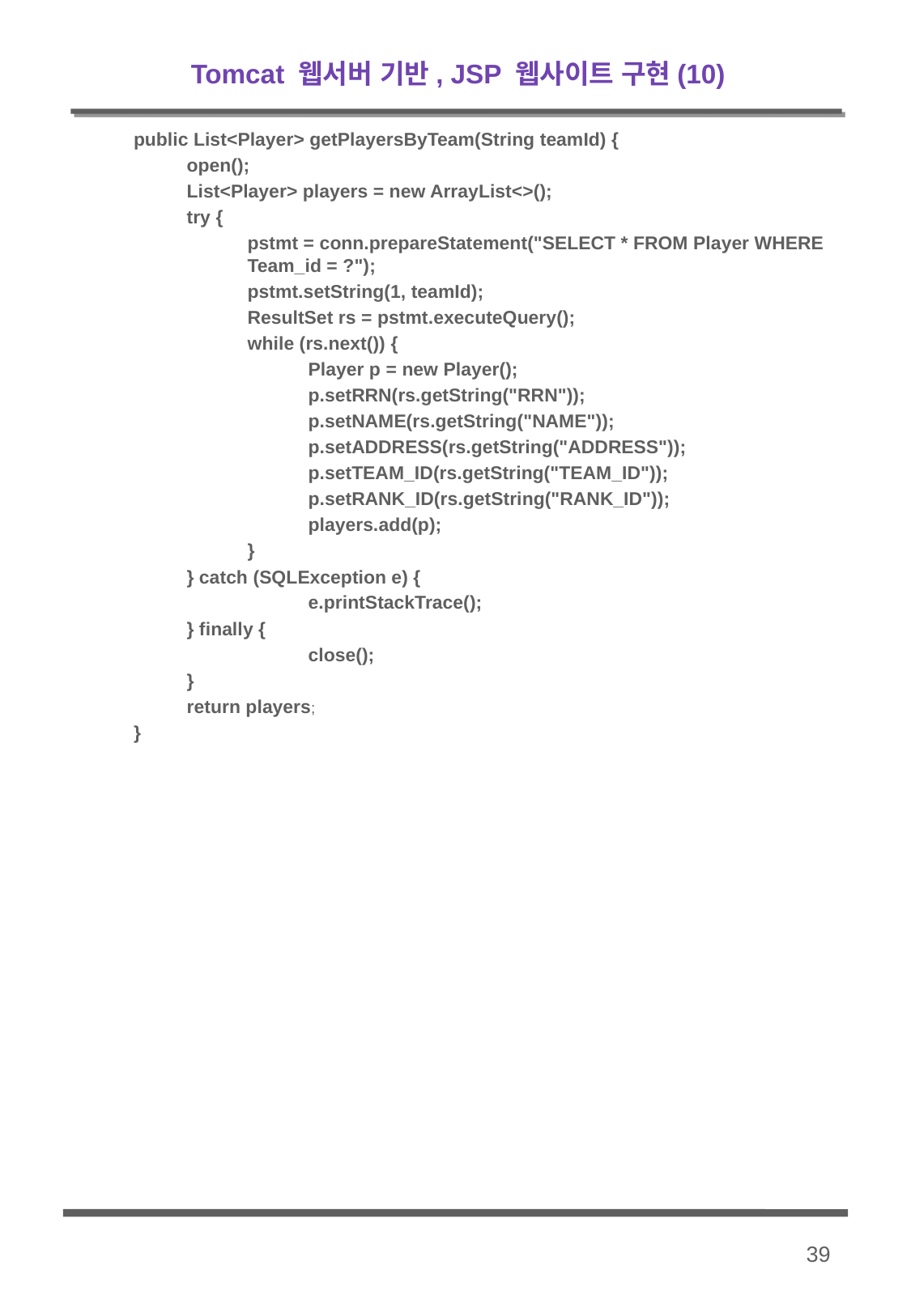

# Tomcat 웹서버 기반, JSP 웹사이트 구현(10)
public List<Player> getPlayersByTeam(String teamId) {
open();
List<Player> players = new ArrayList<>();
try {
pstmt = conn.prepareStatement("SELECT * FROM Player WHERE Team_id = ?");
pstmt.setString(1, teamId);
ResultSet rs = pstmt.executeQuery();
while (rs.next()) {
Player p = new Player();
p.setRRN(rs.getString("RRN"));
p.setNAME(rs.getString("NAME"));
p.setADDRESS(rs.getString("ADDRESS"));
p.setTEAM_ID(rs.getString("TEAM_ID"));
p.setRANK_ID(rs.getString("RANK_ID"));
players.add(p);
}
} catch (SQLException e) {
	e.printStackTrace();
} finally {
	close();
}
return players;
}
39